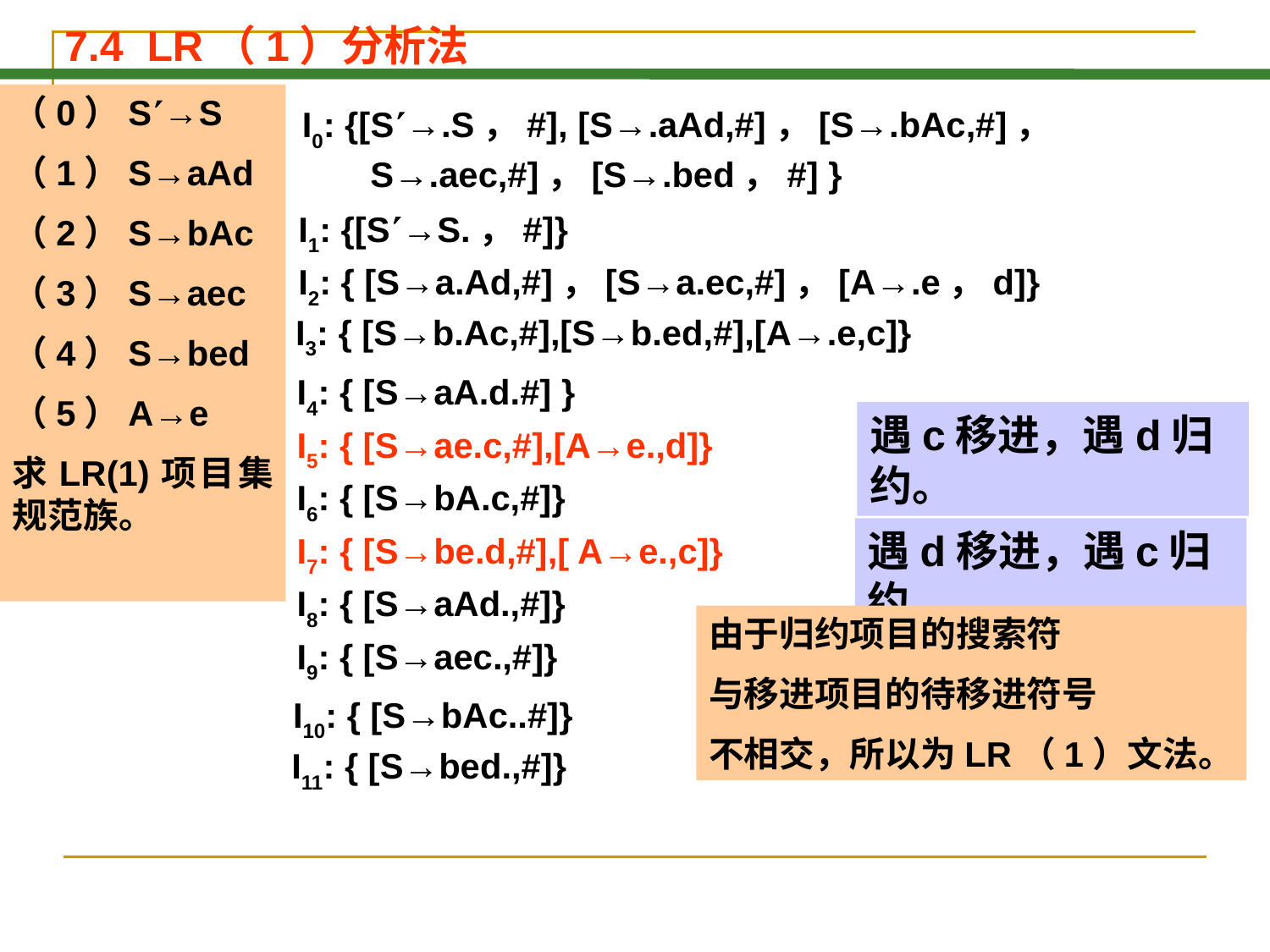

7.4  LR（1）分析法

（0）S′→S
（1）S→aAd
（2）S→bAc
（3）S→aec
（4）S→bed
（5）A→e
求LR(1)项目集规范族。

I0: {[S′→.S，#], [S→.aAd,#]，[S→.bAc,#]，
       S→.aec,#]，[S→.bed，#] }
I1: {[S′→S.，#]}
I2: { [S→a.Ad,#]，[S→a.ec,#]，[A→.e，d]}
I3: { [S→b.Ac,#],[S→b.ed,#],[A→.e,c]}
I4: { [S→aA.d.#] }
遇c移进，遇d归约。
I5: { [S→ae.c,#],[A→e.,d]}
I6: { [S→bA.c,#]}
遇d移进，遇c归约。
I7: { [S→be.d,#],[ A→e.,c]}
I8: { [S→aAd.,#]}
由于归约项目的搜索符
与移进项目的待移进符号
不相交，所以为LR（1）文法。
I9: { [S→aec.,#]}
I10: { [S→bAc..#]}
I11: { [S→bed.,#]}
101